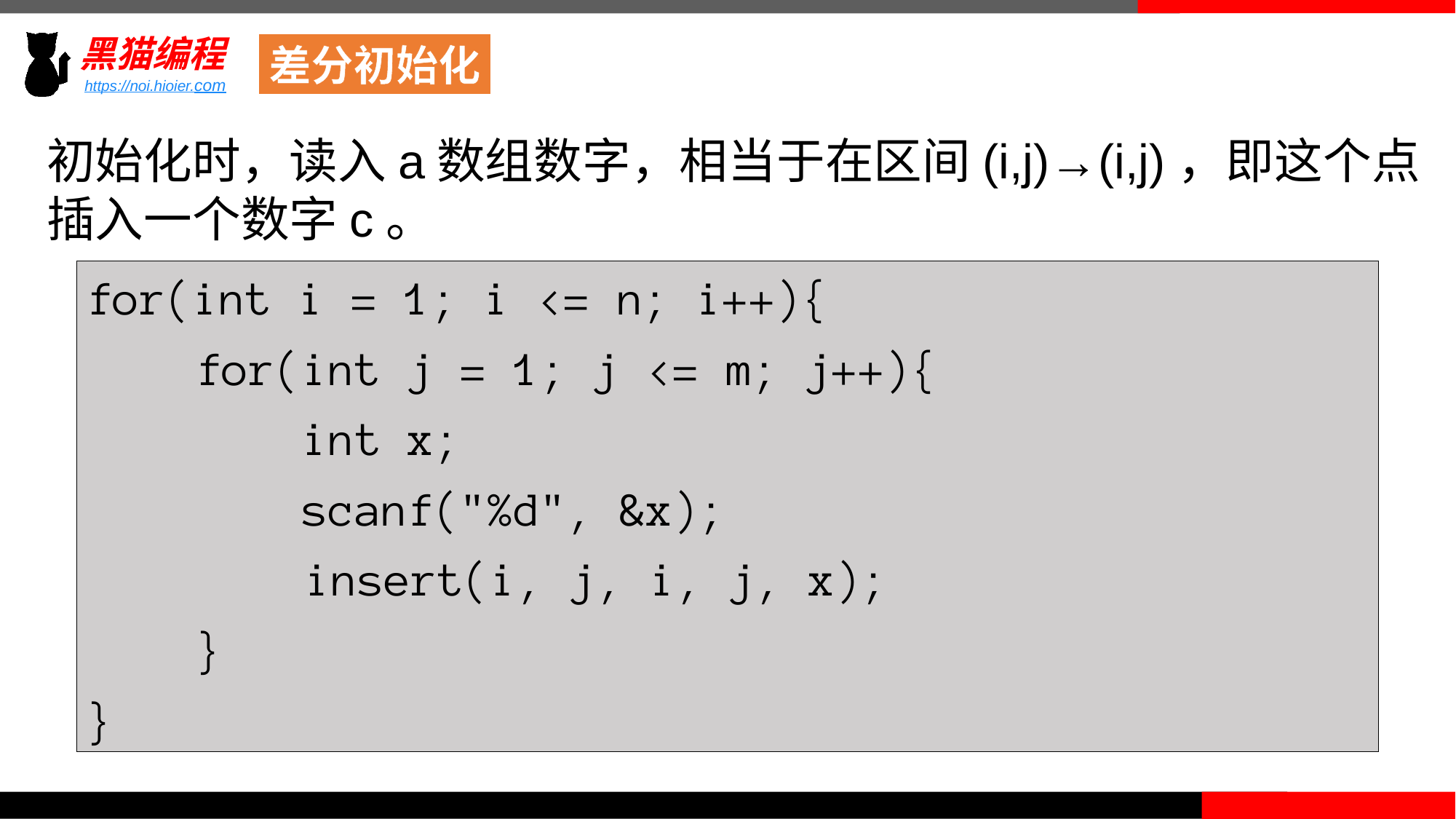

差分初始化
初始化时，读入a数组数字，相当于在区间(i,j)→(i,j)，即这个点
插入一个数字c。
for(int i = 1; i <= n; i++){
	for(int j = 1; j <= m; j++){
    int x;
    scanf("%d", &x);
	insert(i, j, i, j, x);
	}
}